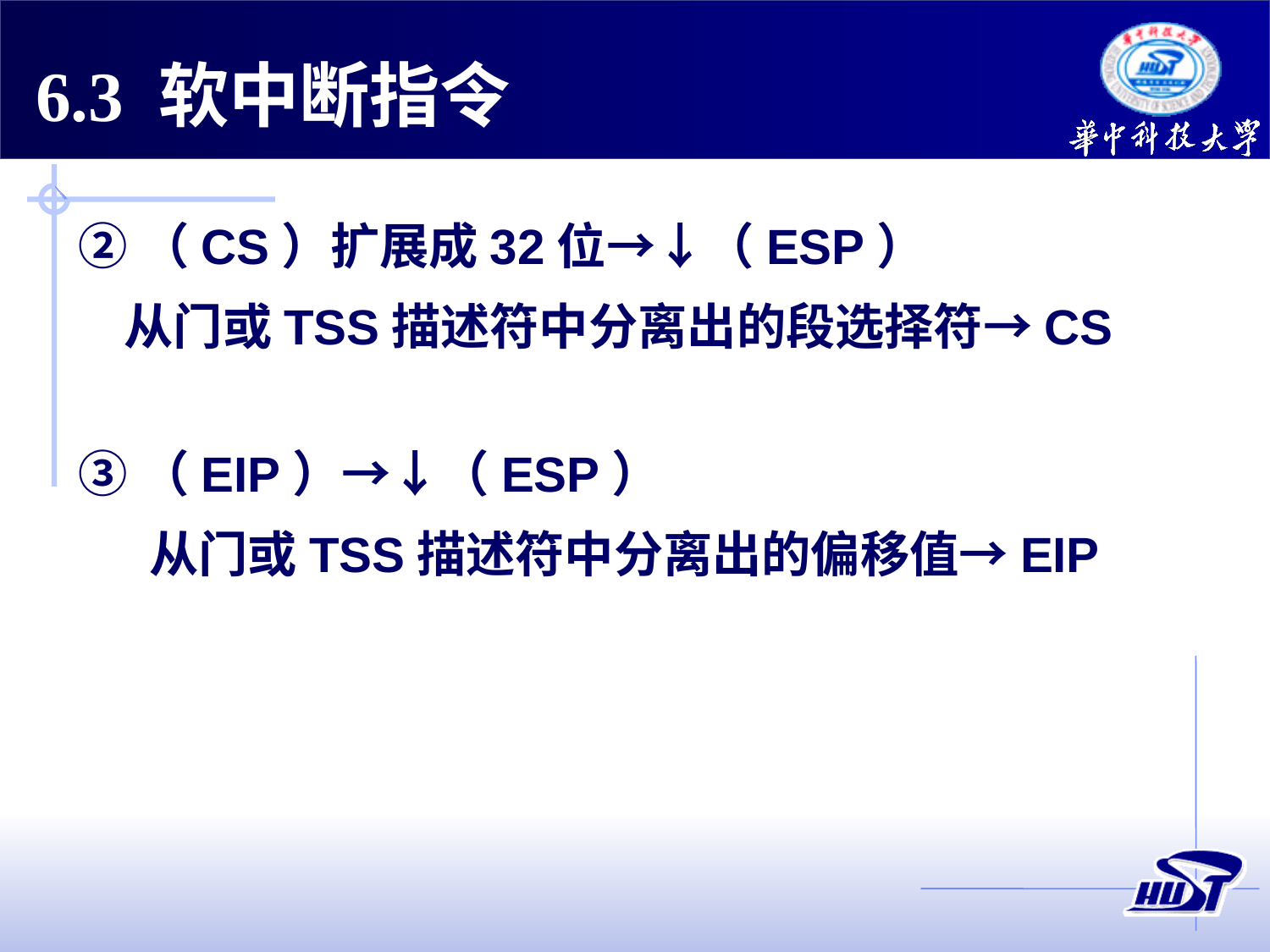

6.3 软中断指令
②（CS）扩展成32位→↓（ESP）
   从门或TSS描述符中分离出的段选择符→CS
③（EIP）→↓（ESP）
	 从门或TSS描述符中分离出的偏移值→EIP